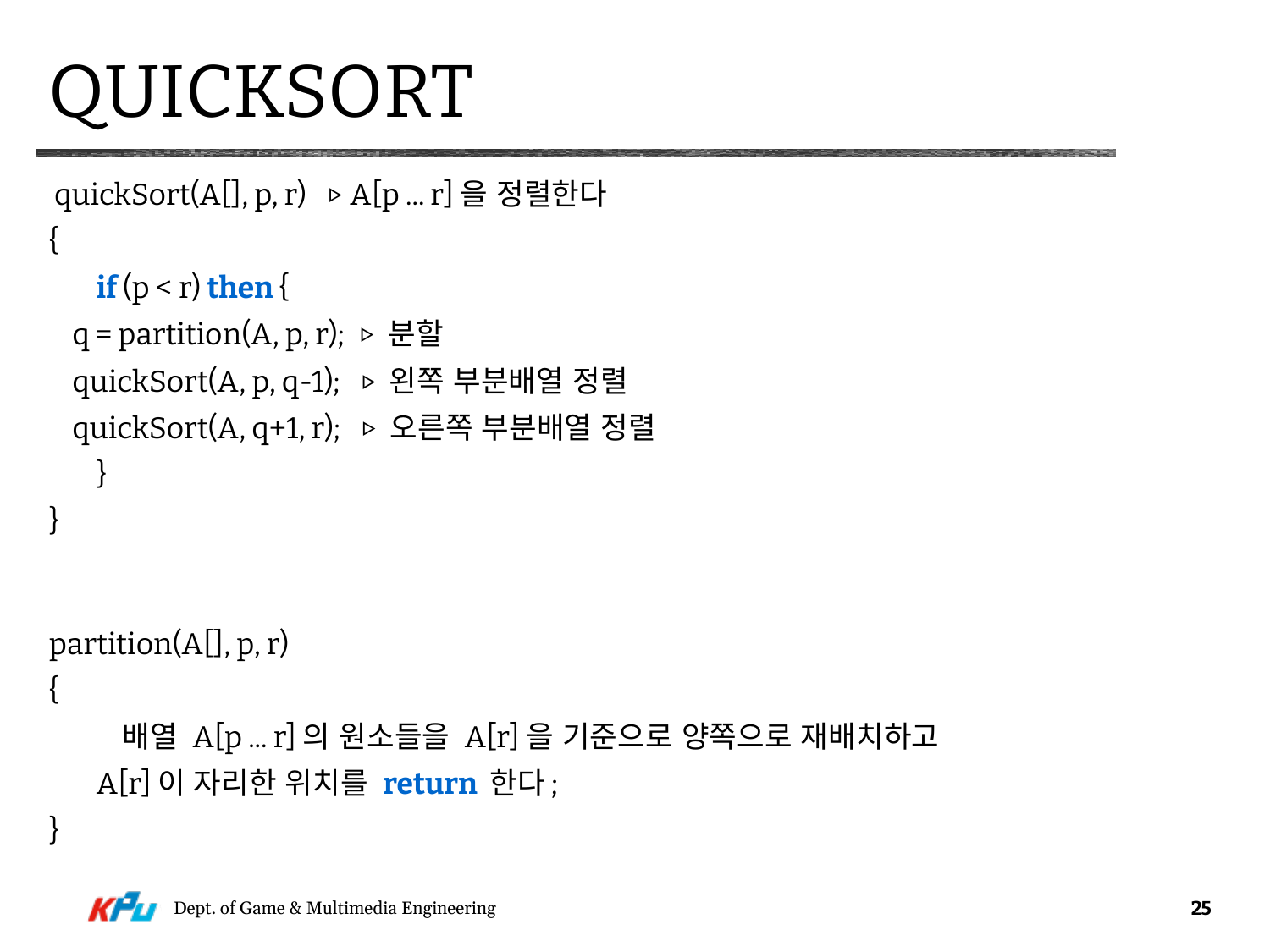

# Quicksort
 quickSort(A[], p, r)   ▷ A[p ... r]을 정렬한다
{
        if (p < r) then {
		q = partition(A, p, r);  ▷ 분할
		quickSort(A, p, q-1);   ▷ 왼쪽 부분배열 정렬
		quickSort(A, q+1, r);   ▷ 오른쪽 부분배열 정렬
        }
}

partition(A[], p, r)
{
        배열 A[p ... r]의 원소들을 A[r]을 기준으로 양쪽으로 재배치하고
        A[r]이 자리한 위치를 return 한다;
}
Dept. of Game & Multimedia Engineering
25